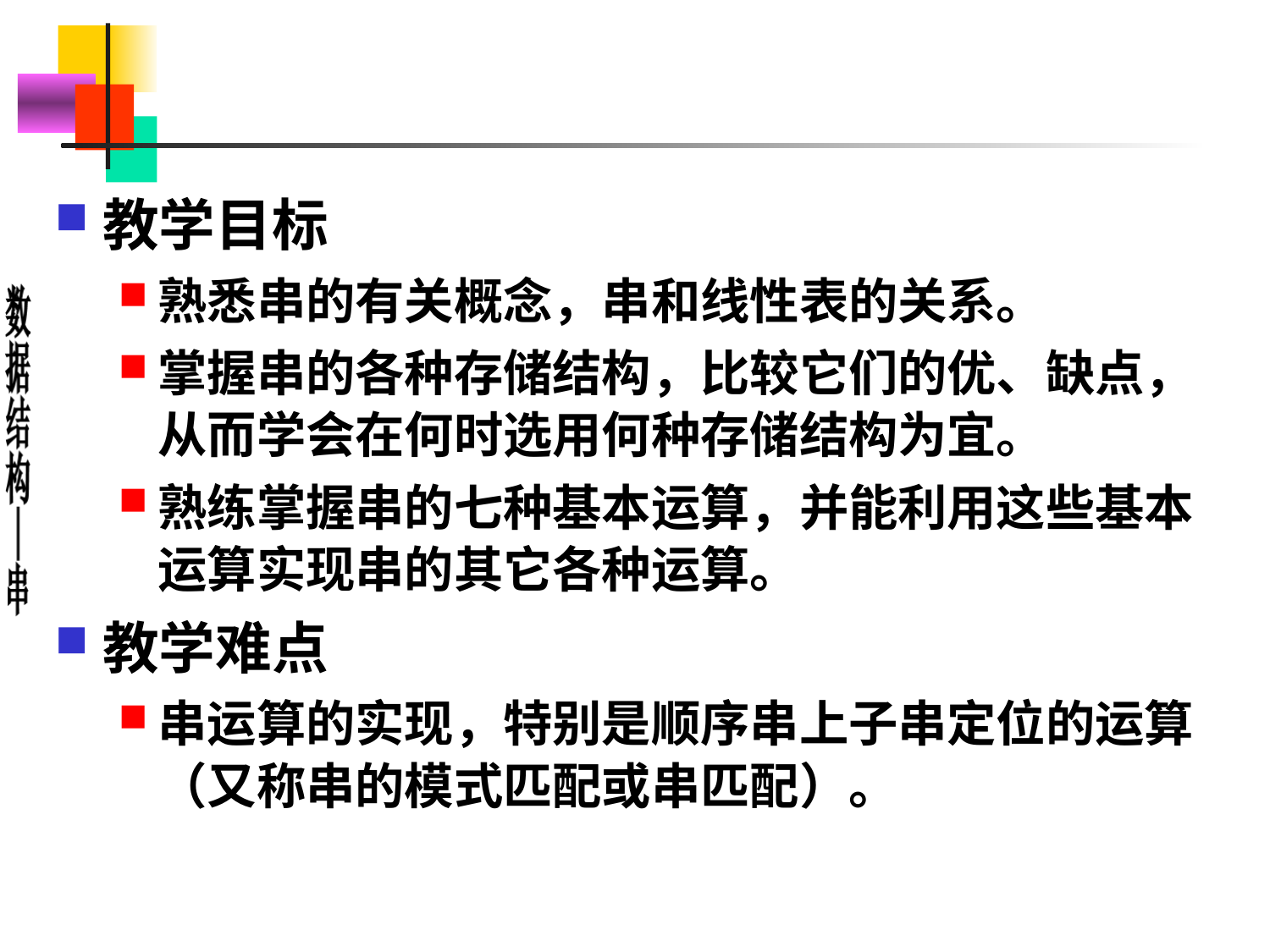

#
教学目标
熟悉串的有关概念，串和线性表的关系。
掌握串的各种存储结构，比较它们的优、缺点，从而学会在何时选用何种存储结构为宜。
熟练掌握串的七种基本运算，并能利用这些基本运算实现串的其它各种运算。
教学难点
串运算的实现，特别是顺序串上子串定位的运算（又称串的模式匹配或串匹配）。